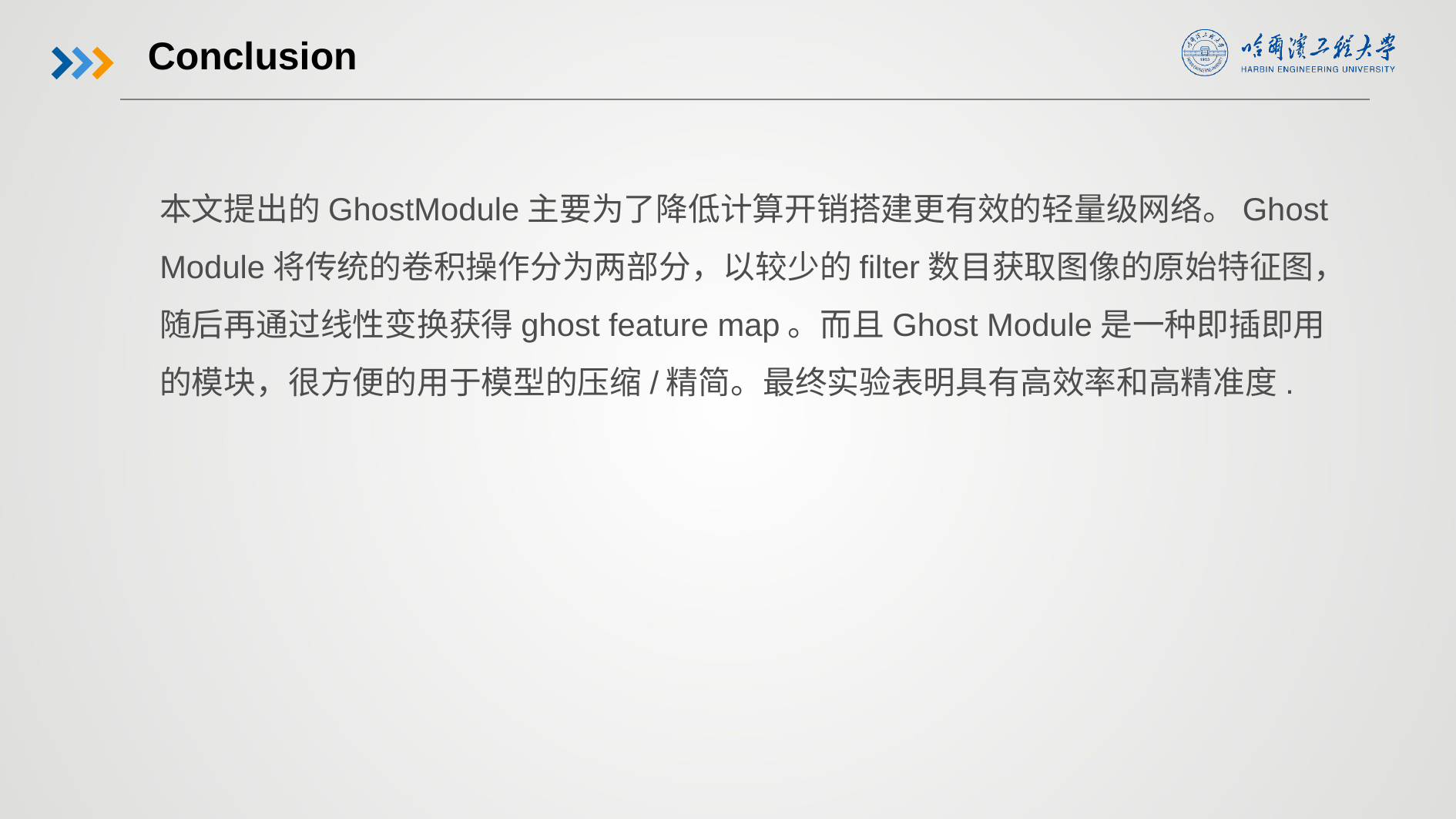

Conclusion
本文提出的GhostModule主要为了降低计算开销搭建更有效的轻量级网络。Ghost Module将传统的卷积操作分为两部分，以较少的filter数目获取图像的原始特征图，随后再通过线性变换获得ghost feature map。而且Ghost Module是一种即插即用的模块，很方便的用于模型的压缩/精简。最终实验表明具有高效率和高精准度.